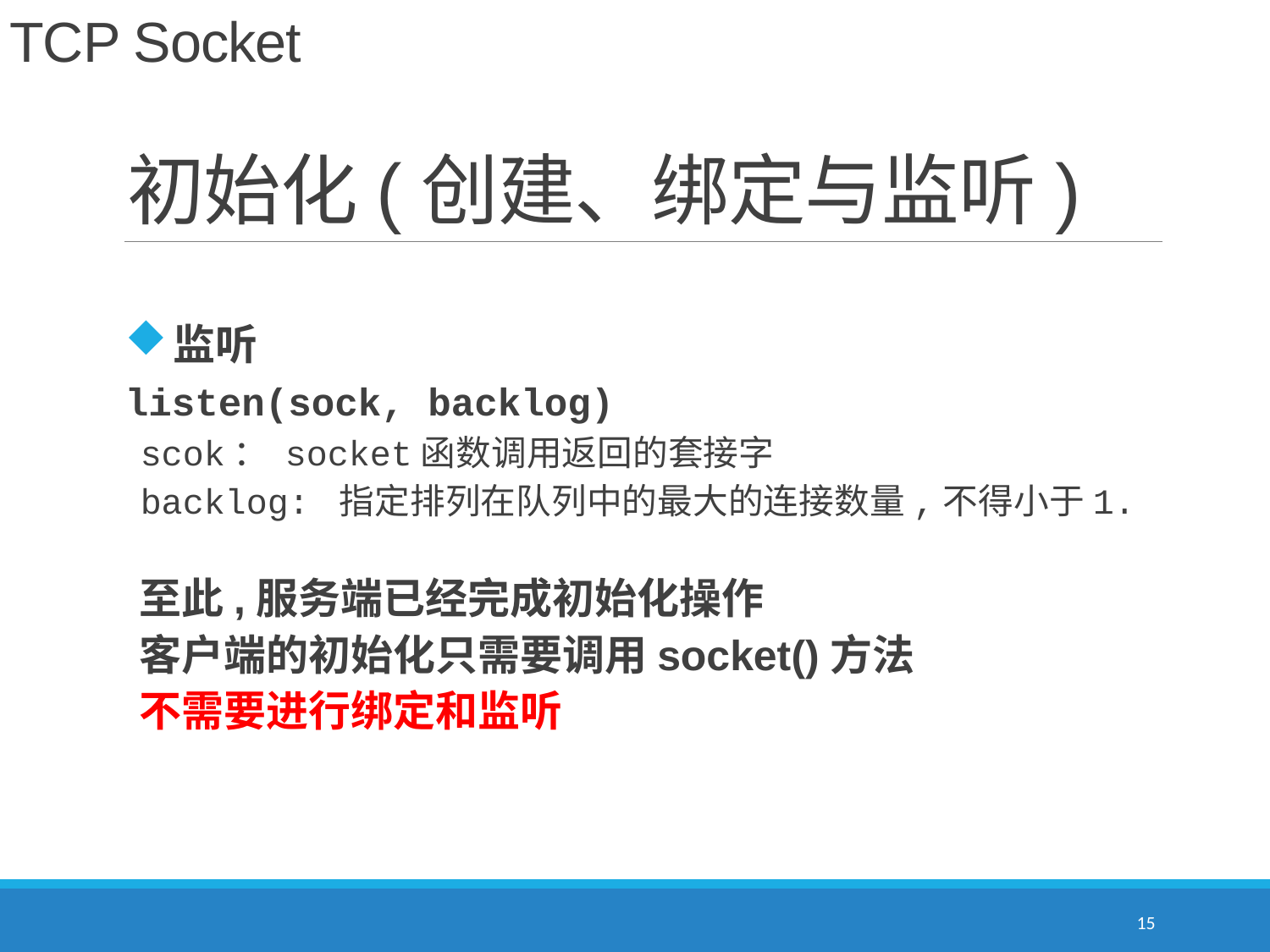

TCP Socket
# 初始化(创建、绑定与监听)

监听
listen(sock, backlog)
 scok： socket函数调用返回的套接字
 backlog: 指定排列在队列中的最大的连接数量,不得小于1.

 至此,服务端已经完成初始化操作
 客户端的初始化只需要调用socket()方法
 不需要进行绑定和监听

15